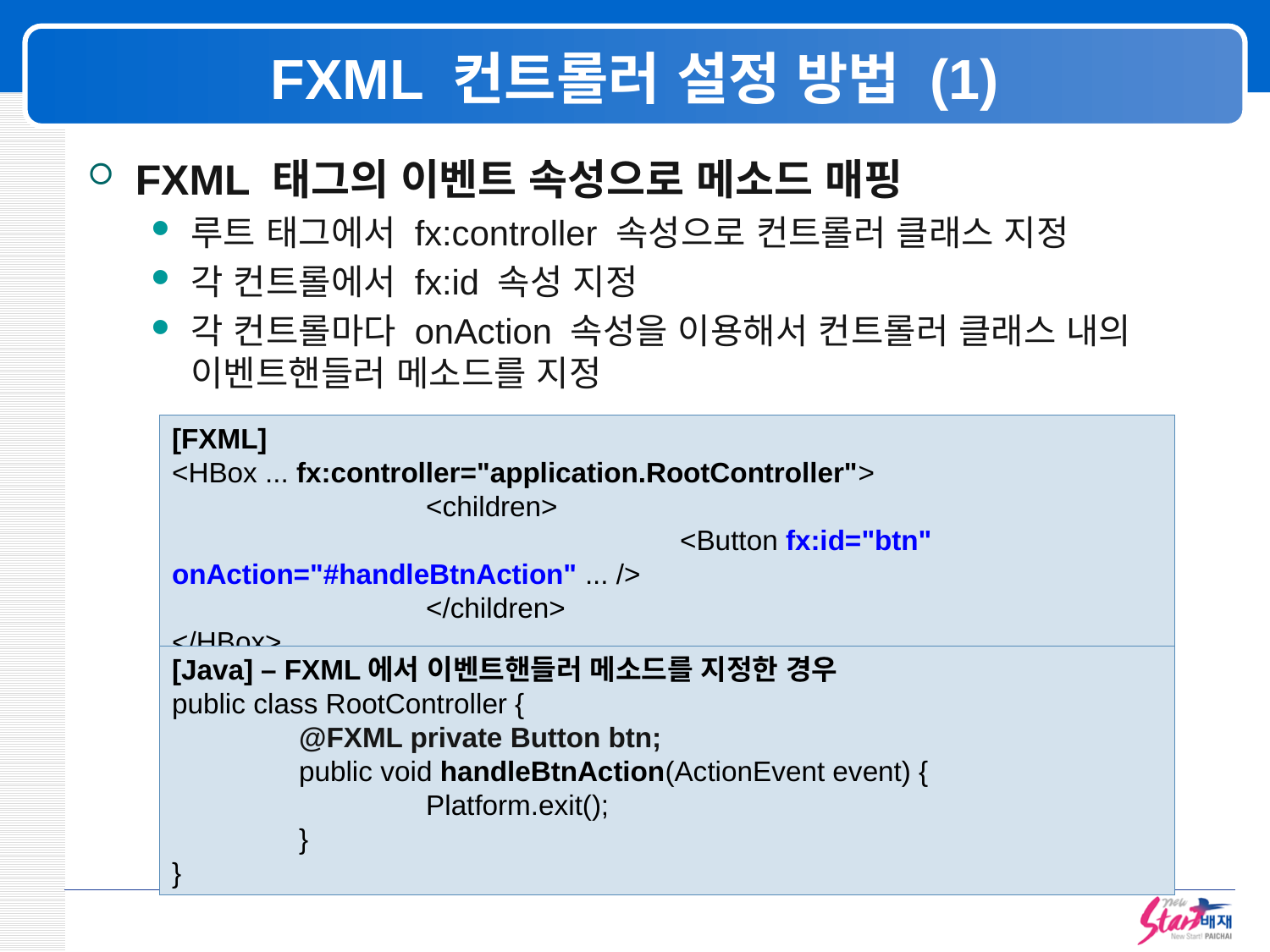

# FXML 컨트롤러 설정 방법 (1)
FXML 태그의 이벤트 속성으로 메소드 매핑
루트 태그에서 fx:controller 속성으로 컨트롤러 클래스 지정
각 컨트롤에서 fx:id 속성 지정
각 컨트롤마다 onAction 속성을 이용해서 컨트롤러 클래스 내의 이벤트핸들러 메소드를 지정
[FXML]
<HBox ... fx:controller="application.RootController">
		<children>
				<Button fx:id="btn" onAction="#handleBtnAction" ... />
		</children>
</HBox>
[Java] – FXML에서 이벤트핸들러 메소드를 지정한 경우
public class RootController {
	@FXML private Button btn;
	public void handleBtnAction(ActionEvent event) {
		Platform.exit();
	}
}